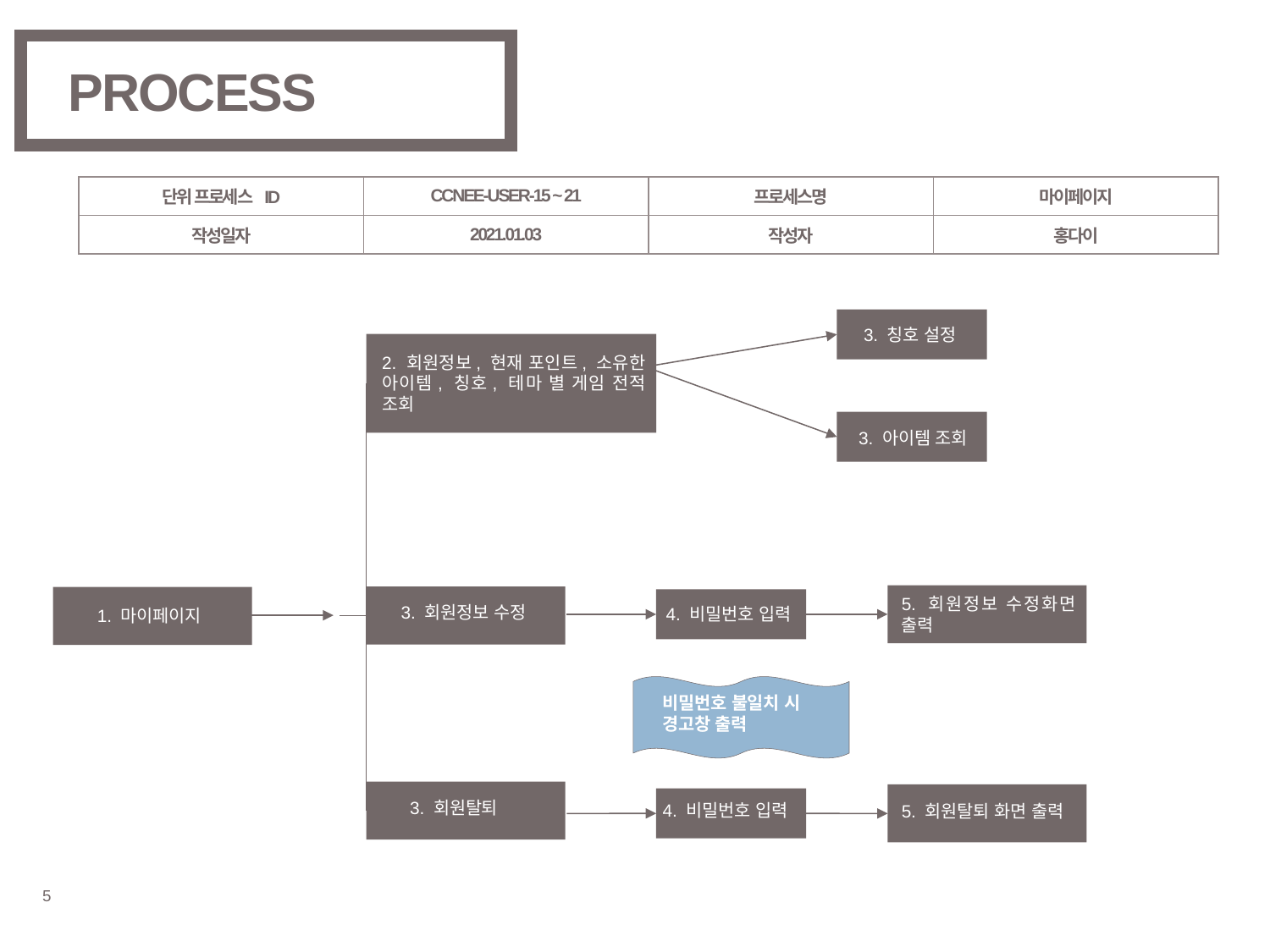

# PROCESS

| 단위 프로세스 ID | CCNEE-USER-15 ~ 21 | 프로세스명 | 마이페이지 |
| --- | --- | --- | --- |
| 작성일자 | 2021.01.03 | 작성자 | 홍다이 |

3. 칭호 설정

2. 회원정보, 현재 포인트, 소유한 아이템, 칭호, 테마 별 게임 전적 조회

3. 아이템 조회
5. 가입 완료

5. 회원정보 수정화면 출력

3. 회원정보 수정
4. 비밀번호 입력
1. 마이페이지

비밀번호 불일치 시
경고창 출력

3. 회원탈퇴
4. 비밀번호 입력
5. 회원탈퇴 화면 출력